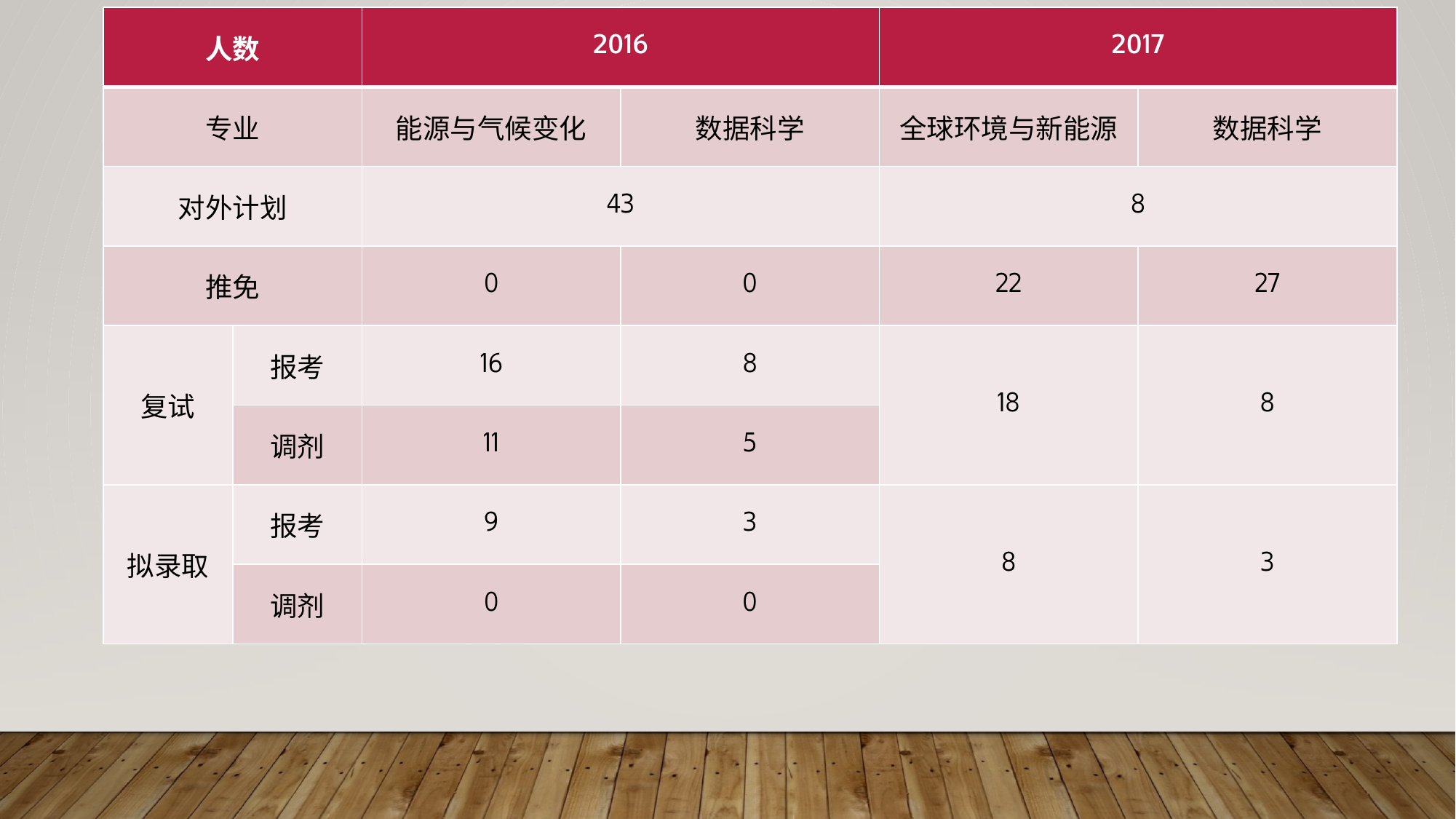

| 人数 |  | 2016 |  | 2017 |  |
| --- | --- | --- | --- | --- | --- |
| 专业 |  | 能源与气候变化 | 数据科学 | 全球环境与新能源 | 数据科学 |
| 对外计划 |  | 43 |  | 8 |  |
| 推免 |  | 0 | 0 | 22 | 27 |
| 复试 | 报考 | 16 | 8 | 18 | 8 |
|  | 调剂 | 11 | 5 |  |  |
| 拟录取 | 报考 | 9 | 3 | 8 | 3 |
|  | 调剂 | 0 | 0 |  |  |